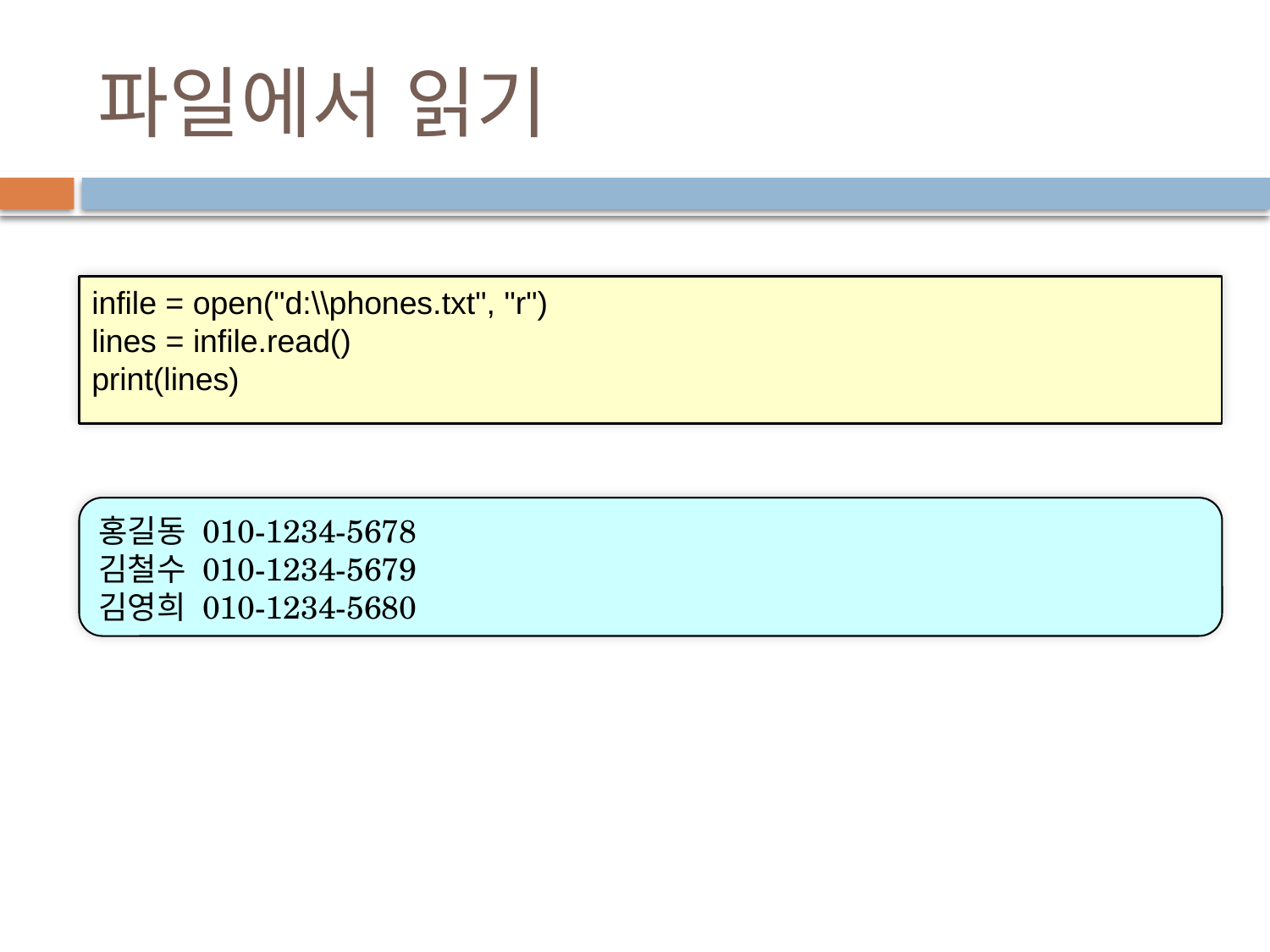

# 파일에서 읽기
infile = open("d:\\phones.txt", "r")
lines = infile.read()
print(lines)
홍길동 010-1234-5678
김철수 010-1234-5679
김영희 010-1234-5680